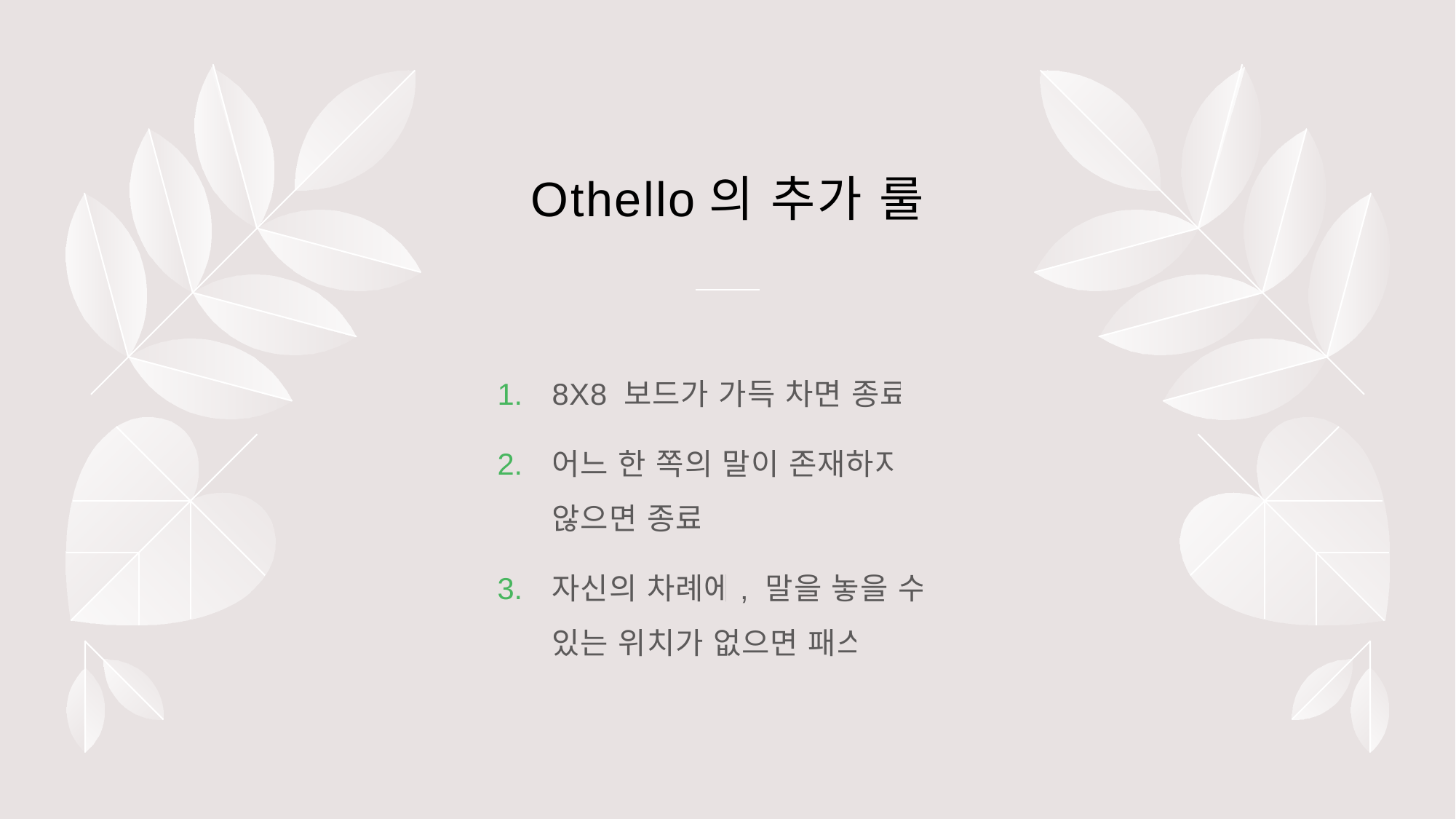

# Othello의 추가 룰

8X8 보드가 가득 차면 종료
어느 한 쪽의 말이 존재하지 않으면 종료
자신의 차례에, 말을 놓을 수 있는 위치가 없으면 패스